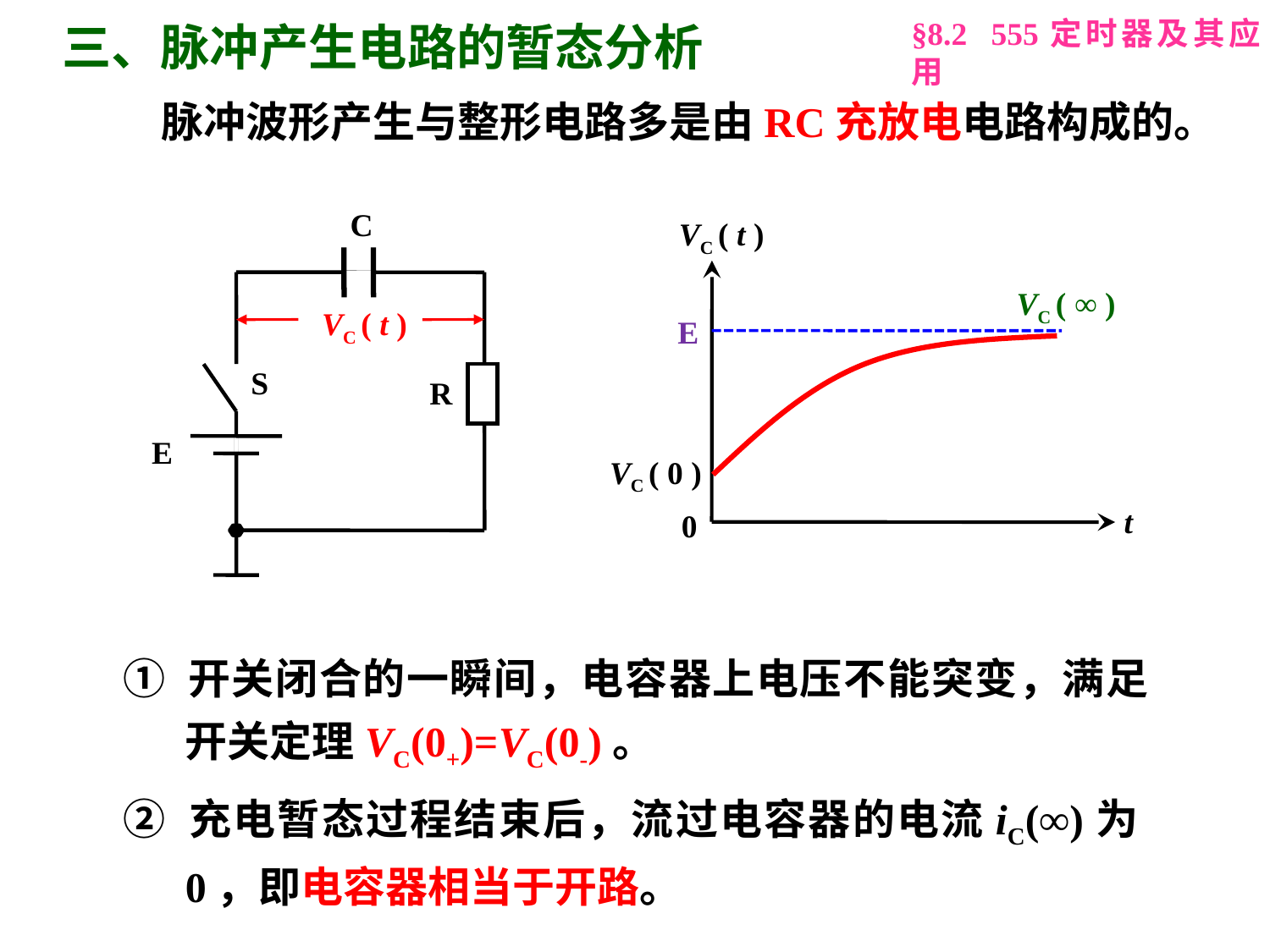

§8.2  555定时器及其应用
三、脉冲产生电路的暂态分析
脉冲波形产生与整形电路多是由RC充放电电路构成的。
C

VC ( t )
S
R
E
VC ( t )

VC ( ∞ )
E

t
0

VC ( 0 )
① 开关闭合的一瞬间，电容器上电压不能突变，满足开关定理VC(0+)=VC(0-)。
② 充电暂态过程结束后，流过电容器的电流iC(∞)为0，即电容器相当于开路。